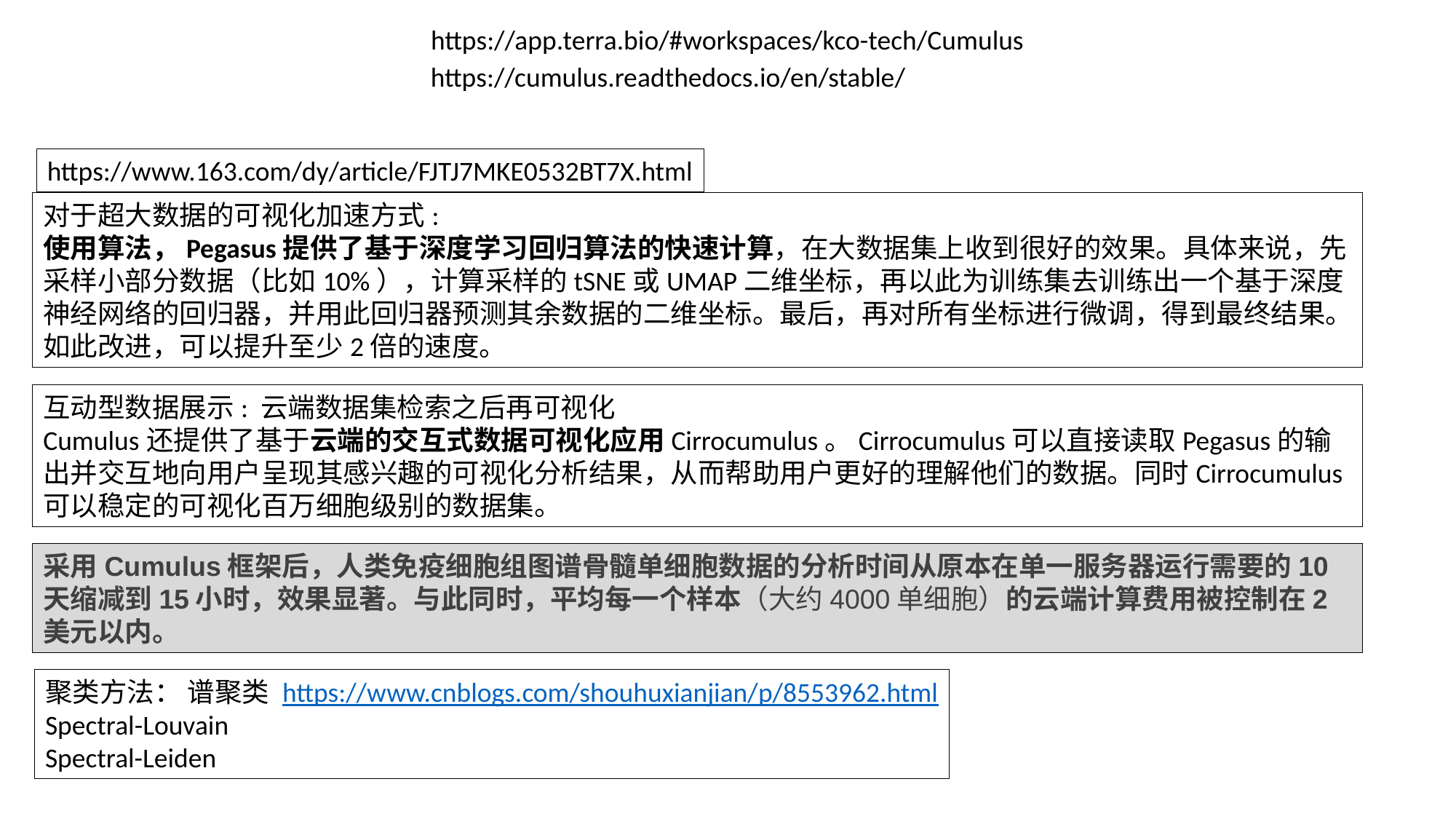

https://app.terra.bio/#workspaces/kco-tech/Cumulus
https://cumulus.readthedocs.io/en/stable/
https://www.163.com/dy/article/FJTJ7MKE0532BT7X.html
对于超大数据的可视化加速方式:
使用算法，Pegasus提供了基于深度学习回归算法的快速计算，在大数据集上收到很好的效果。具体来说，先采样小部分数据（比如10%），计算采样的tSNE或UMAP二维坐标，再以此为训练集去训练出一个基于深度神经网络的回归器，并用此回归器预测其余数据的二维坐标。最后，再对所有坐标进行微调，得到最终结果。如此改进，可以提升至少2倍的速度。
互动型数据展示: 云端数据集检索之后再可视化
Cumulus还提供了基于云端的交互式数据可视化应用Cirrocumulus。Cirrocumulus可以直接读取Pegasus的输出并交互地向用户呈现其感兴趣的可视化分析结果，从而帮助用户更好的理解他们的数据。同时Cirrocumulus可以稳定的可视化百万细胞级别的数据集。
采用Cumulus框架后，人类免疫细胞组图谱骨髓单细胞数据的分析时间从原本在单一服务器运行需要的10天缩减到15小时，效果显著。与此同时，平均每一个样本（大约4000单细胞）的云端计算费用被控制在2美元以内。
聚类方法： 谱聚类 https://www.cnblogs.com/shouhuxianjian/p/8553962.html
Spectral-Louvain
Spectral-Leiden